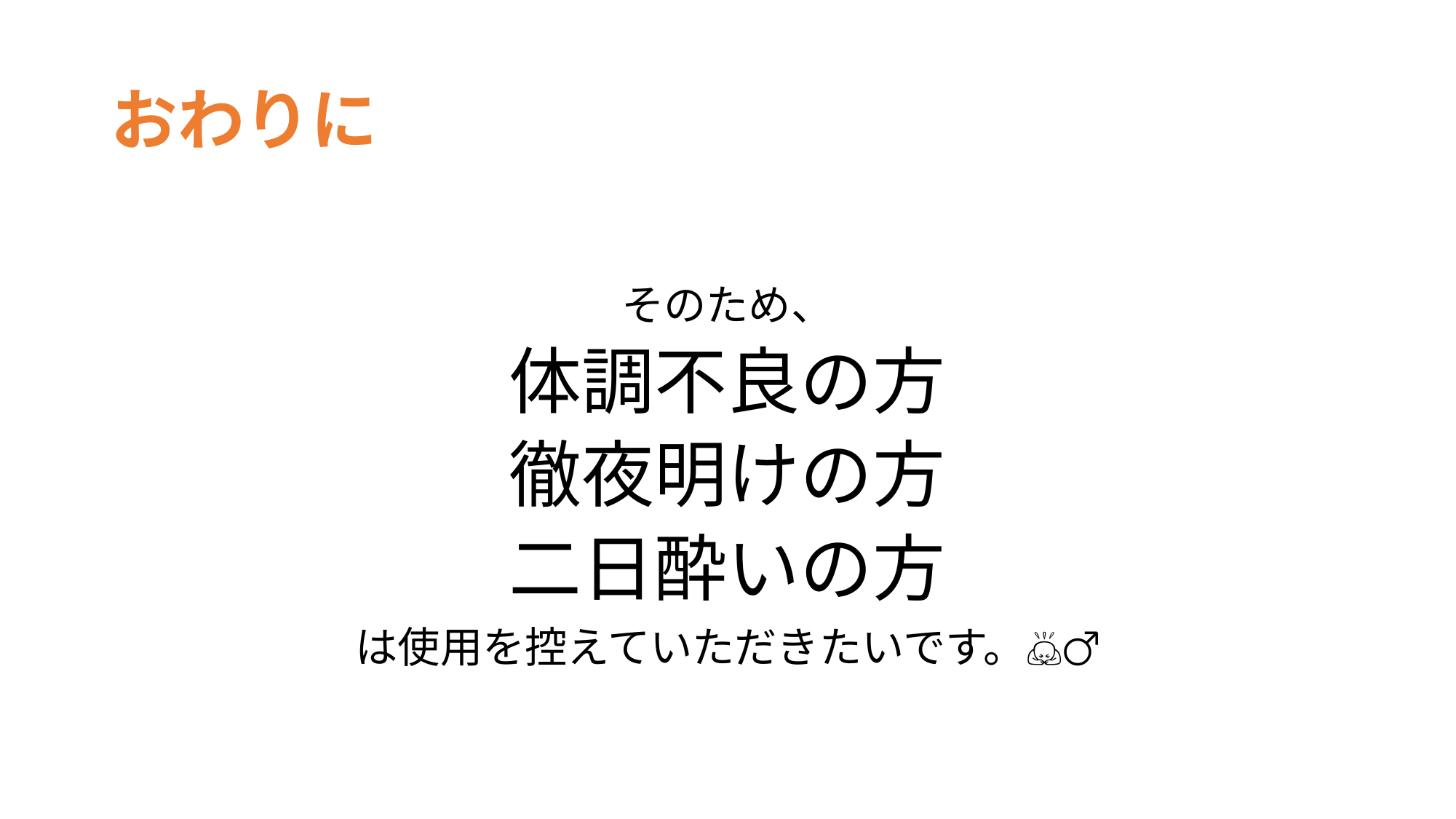

# おわりに
そのため、
体調不良の方
徹夜明けの方
二日酔いの方
は使用を控えていただきたいです。🙇‍♂️